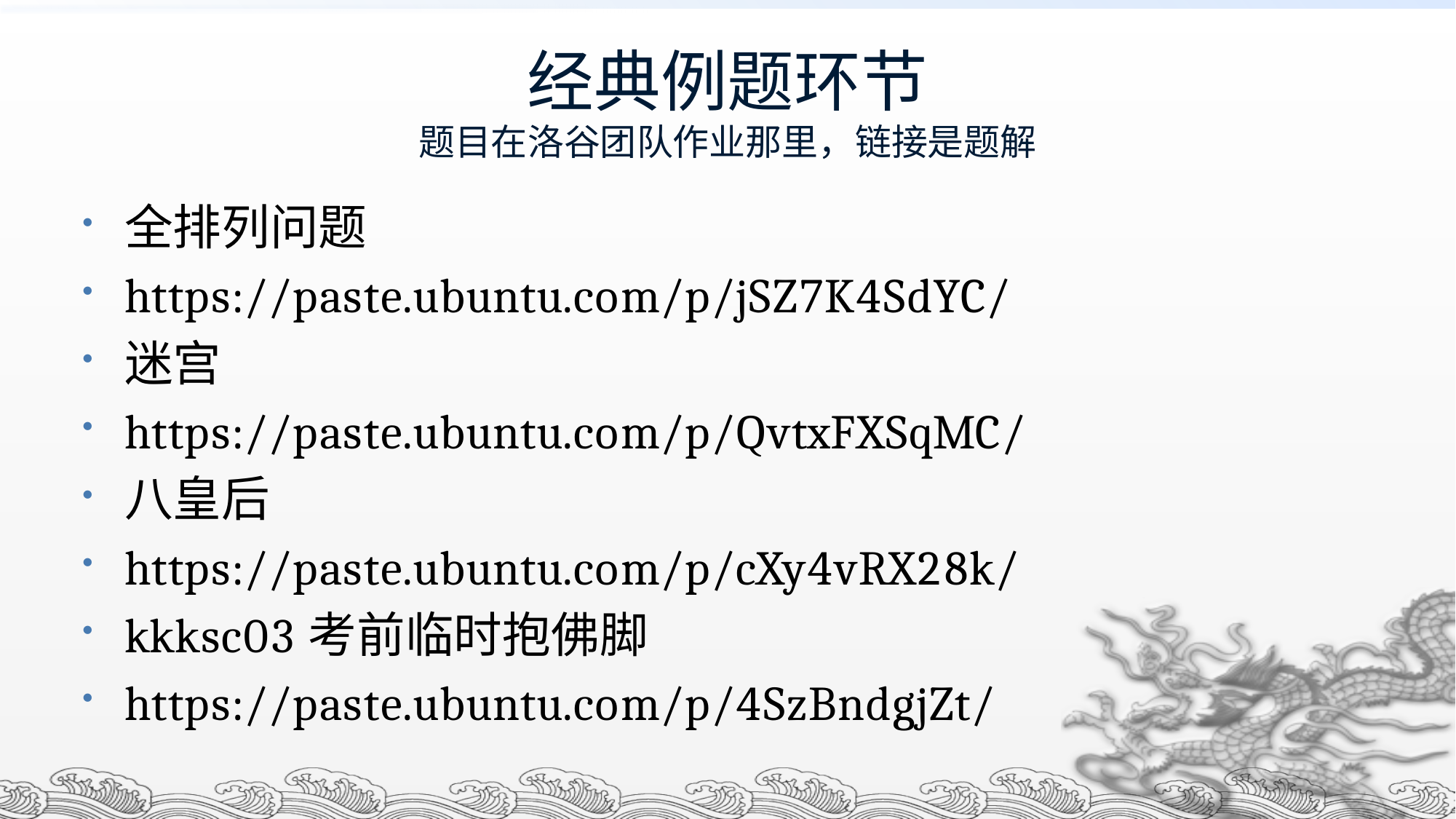

# 经典例题环节 题目在洛谷团队作业那里，链接是题解
全排列问题
https://paste.ubuntu.com/p/jSZ7K4SdYC/
迷宫
https://paste.ubuntu.com/p/QvtxFXSqMC/
八皇后
https://paste.ubuntu.com/p/cXy4vRX28k/
kkksc03考前临时抱佛脚
https://paste.ubuntu.com/p/4SzBndgjZt/